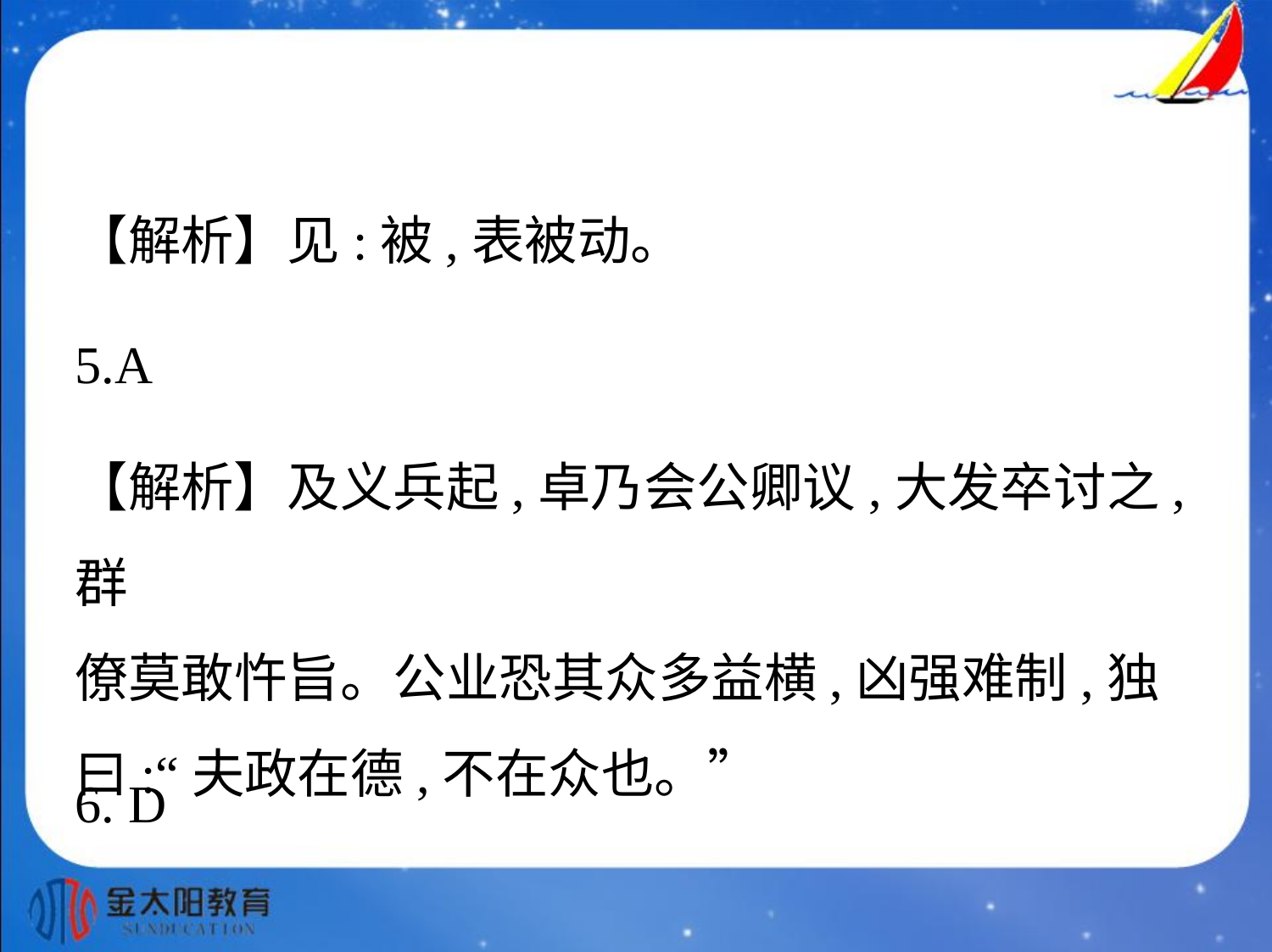

【解析】见:被,表被动。
5.A
【解析】及义兵起,卓乃会公卿议,大发卒讨之,群
僚莫敢忤旨。公业恐其众多益横,凶强难制,独
曰:“夫政在德,不在众也。”
6. D